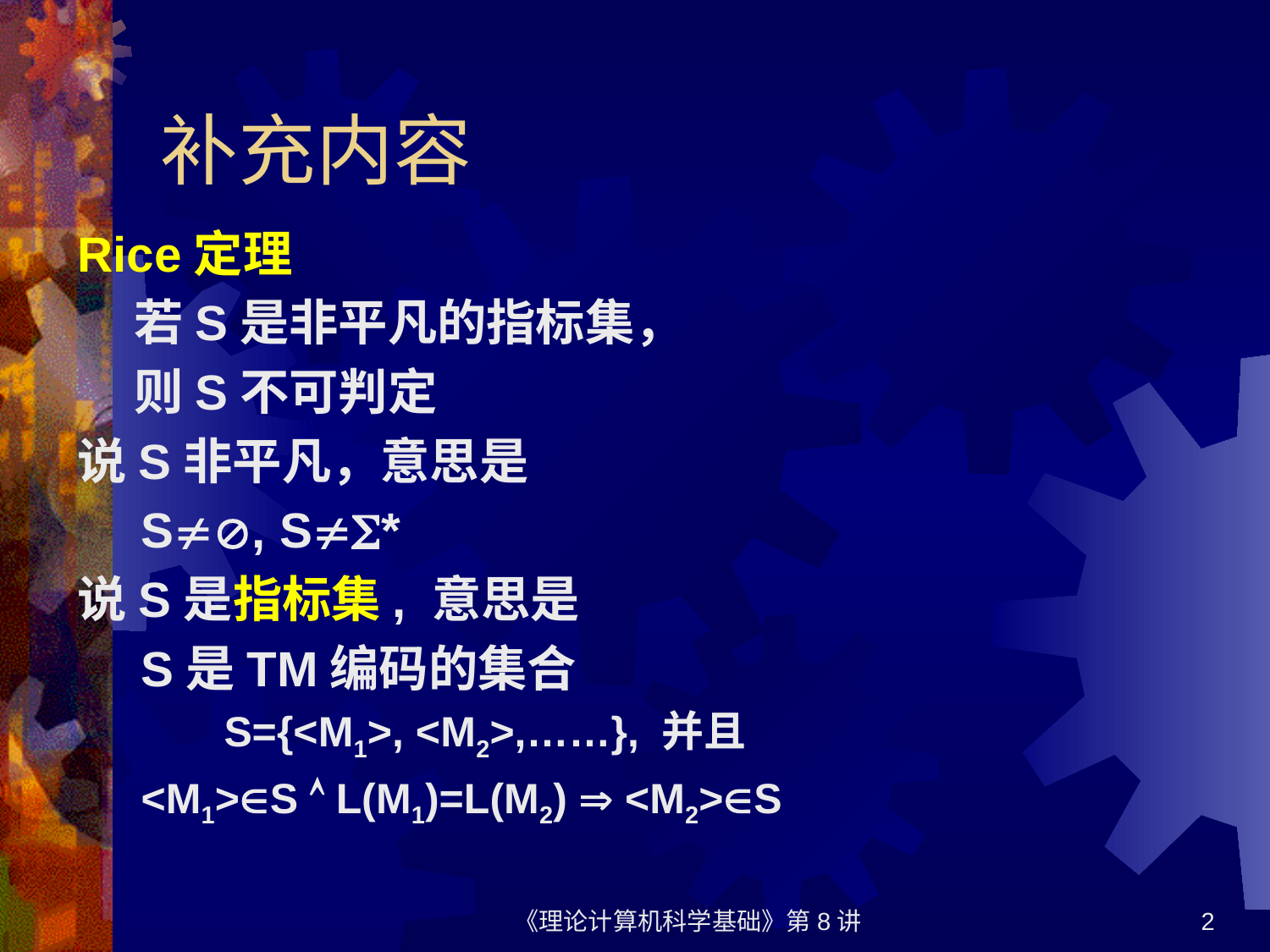

# 补充内容
Rice定理
    若S是非平凡的指标集，
    则S不可判定
说S非平凡，意思是
S≠∅, S≠Σ*
说S是指标集, 意思是
S是TM编码的集合
       S={<M1>, <M2>,……}, 并且
<M1>∈S ∧ L(M1)=L(M2) ⇒ <M2>∈S
《理论计算机科学基础》第8讲
2